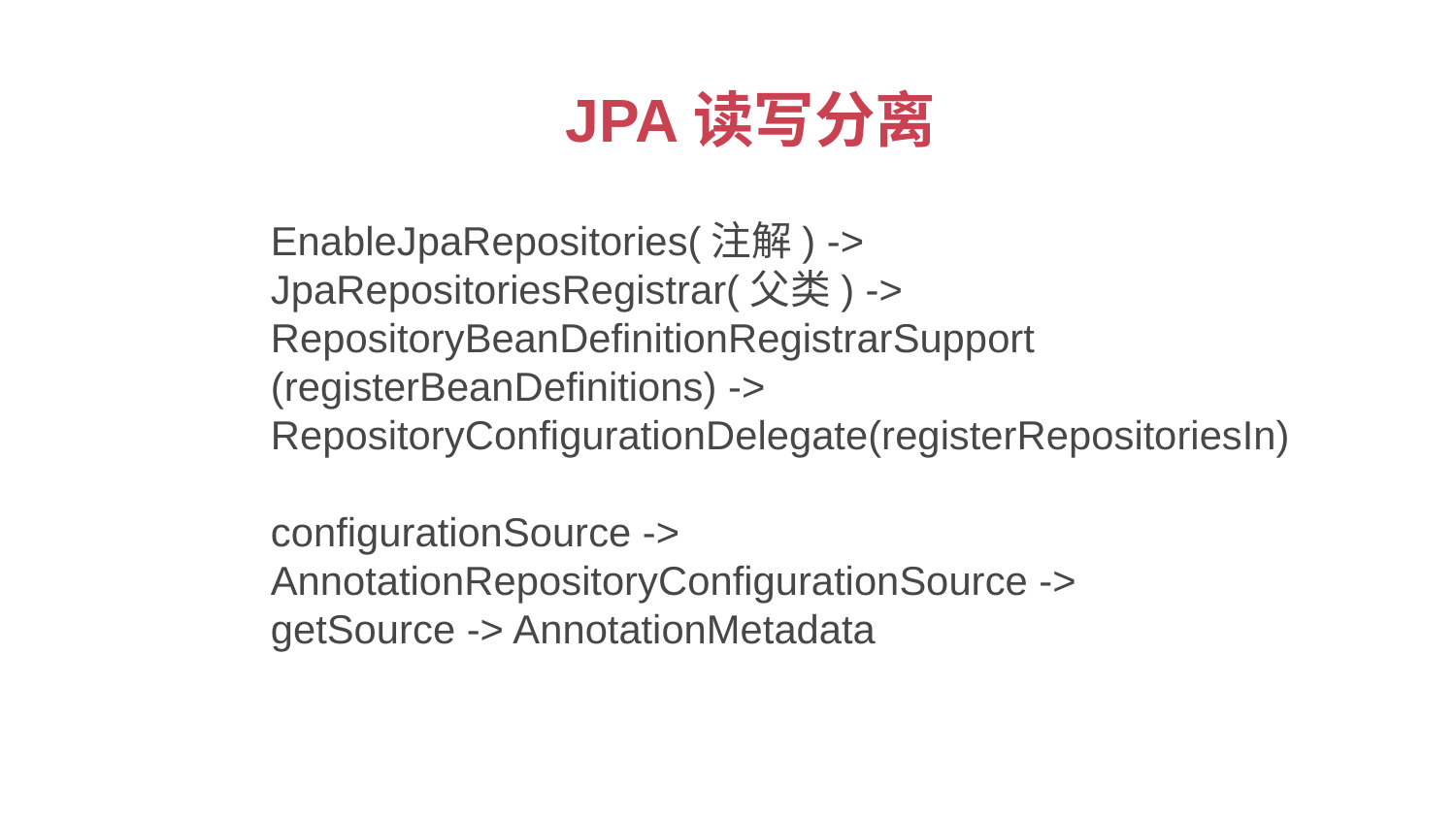

JPA读写分离
EnableJpaRepositories(注解) ->
JpaRepositoriesRegistrar(父类) -> RepositoryBeanDefinitionRegistrarSupport
(registerBeanDefinitions) -> RepositoryConfigurationDelegate(registerRepositoriesIn)

configurationSource ->
AnnotationRepositoryConfigurationSource ->
getSource -> AnnotationMetadata